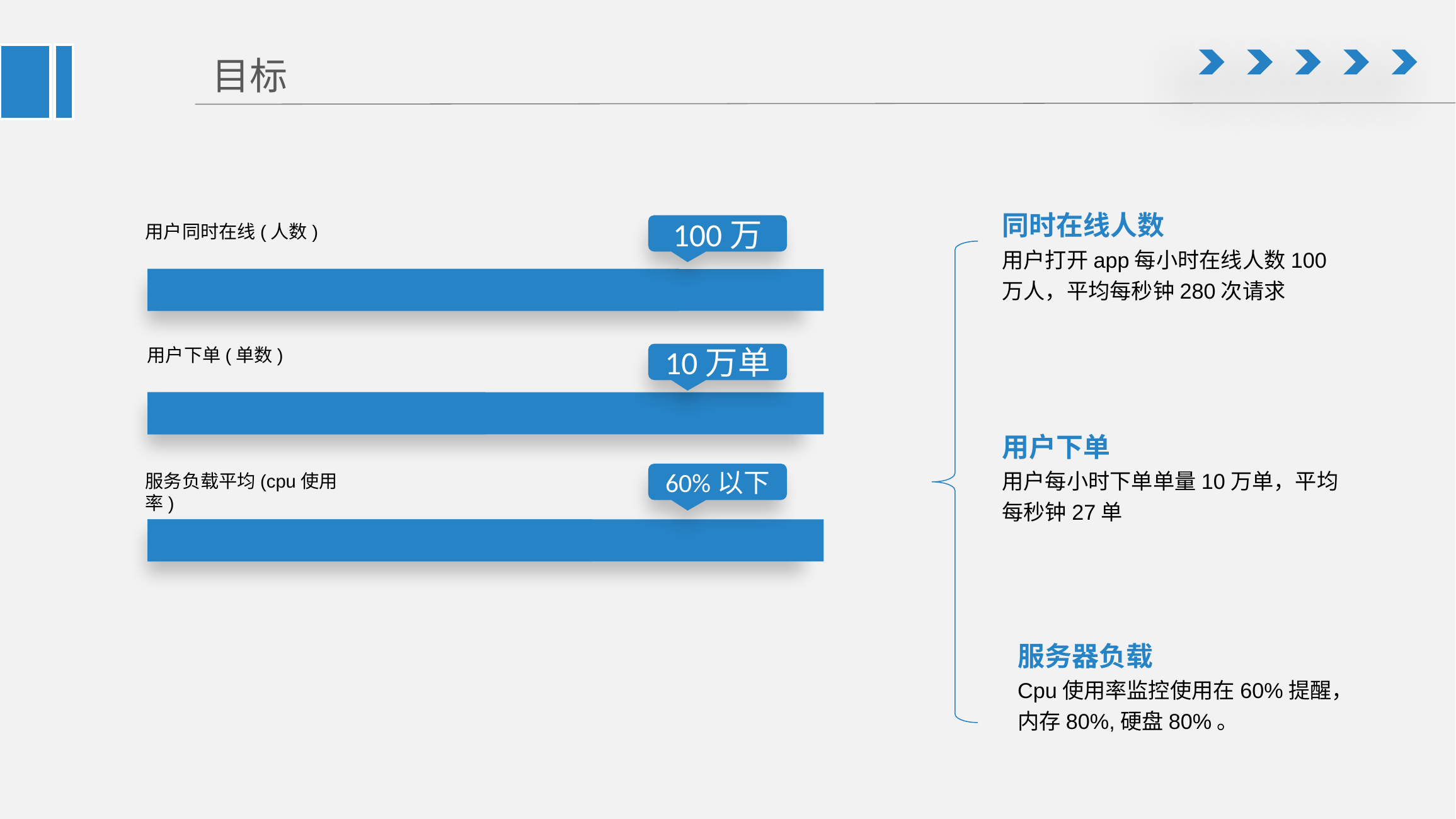

# 目标
同时在线人数
用户打开app每小时在线人数100万人，平均每秒钟280次请求
用户同时在线(人数)
100万

用户下单(单数)
10万单

用户下单
用户每小时下单单量10万单，平均每秒钟27单
60%以下
服务负载平均(cpu使用率)

服务器负载
Cpu使用率监控使用在60%提醒，内存80%,硬盘80%。
延迟符